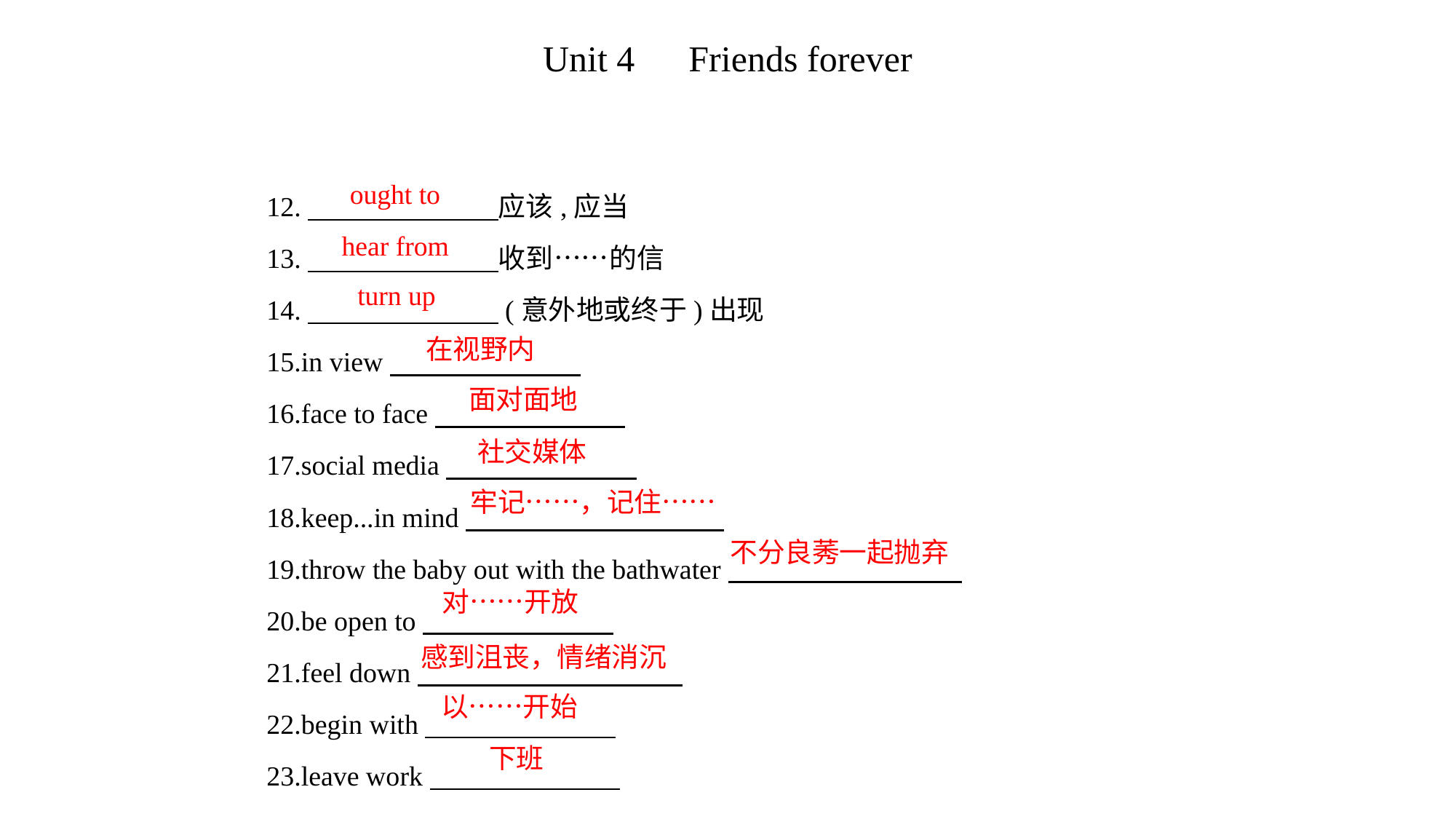

ought to
12.　　　　　　    应该,应当
13.　　　　　　    收到……的信
14.　　　　　　    (意外地或终于)出现
15.in view
16.face to face
17.social media
18.keep...in mind
19.throw the baby out with the bathwater
20.be open to
21.feel down
22.begin with
23.leave work
hear from
turn up
在视野内
面对面地
社交媒体
牢记……，记住……
不分良莠一起抛弃
对……开放
感到沮丧，情绪消沉
以……开始
下班